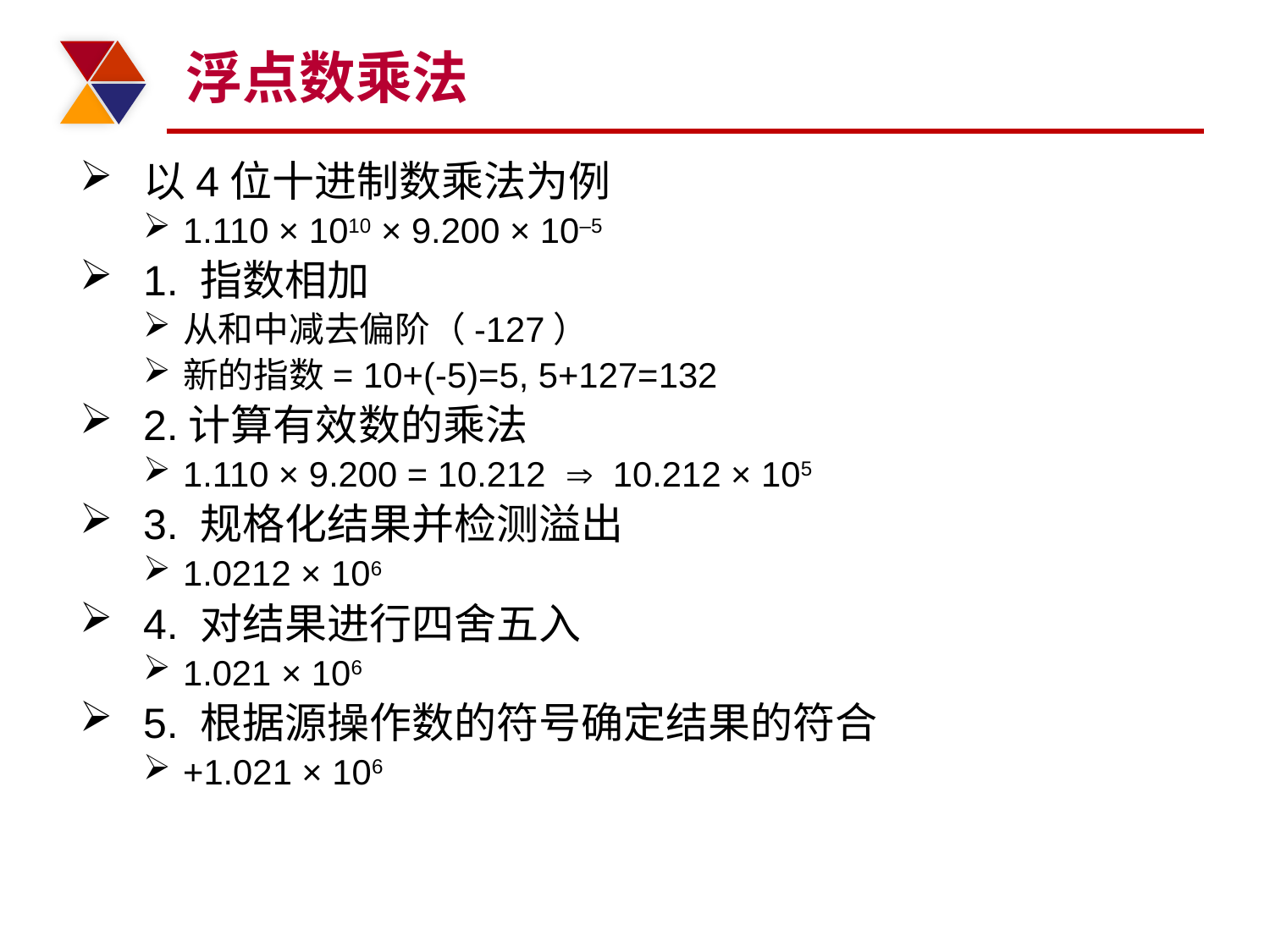

# 浮点数乘法
以4位十进制数乘法为例
1.110 × 1010 × 9.200 × 10–5
1. 指数相加
从和中减去偏阶（-127）
新的指数= 10+(-5)=5, 5+127=132
2.计算有效数的乘法
1.110 × 9.200 = 10.212  ⇒  10.212 × 105
3. 规格化结果并检测溢出
1.0212 × 106
4. 对结果进行四舍五入
1.021 × 106
5. 根据源操作数的符号确定结果的符合
+1.021 × 106